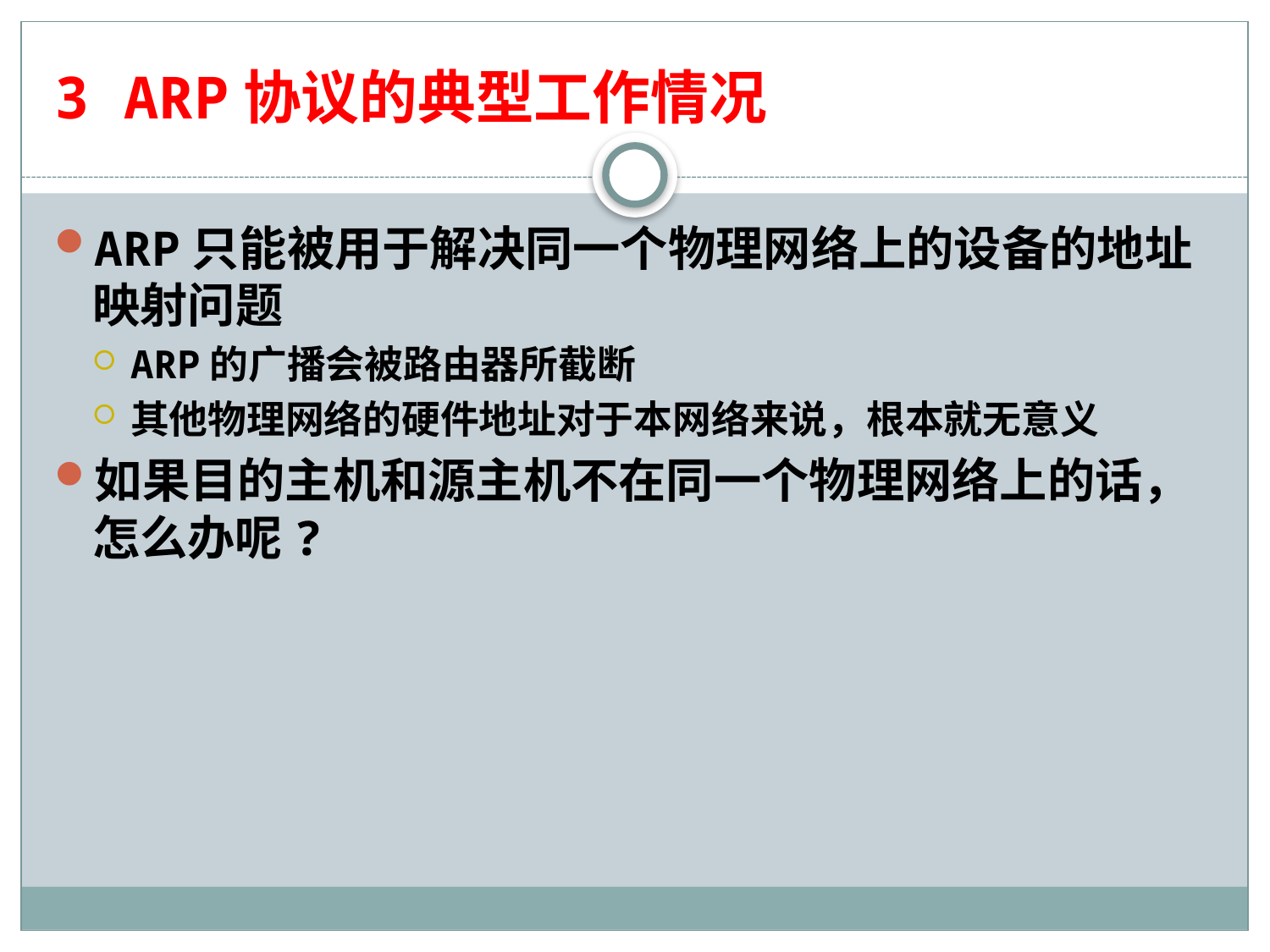

# 3 ARP协议的典型工作情况
ARP只能被用于解决同一个物理网络上的设备的地址映射问题
ARP的广播会被路由器所截断
其他物理网络的硬件地址对于本网络来说，根本就无意义
如果目的主机和源主机不在同一个物理网络上的话，怎么办呢?